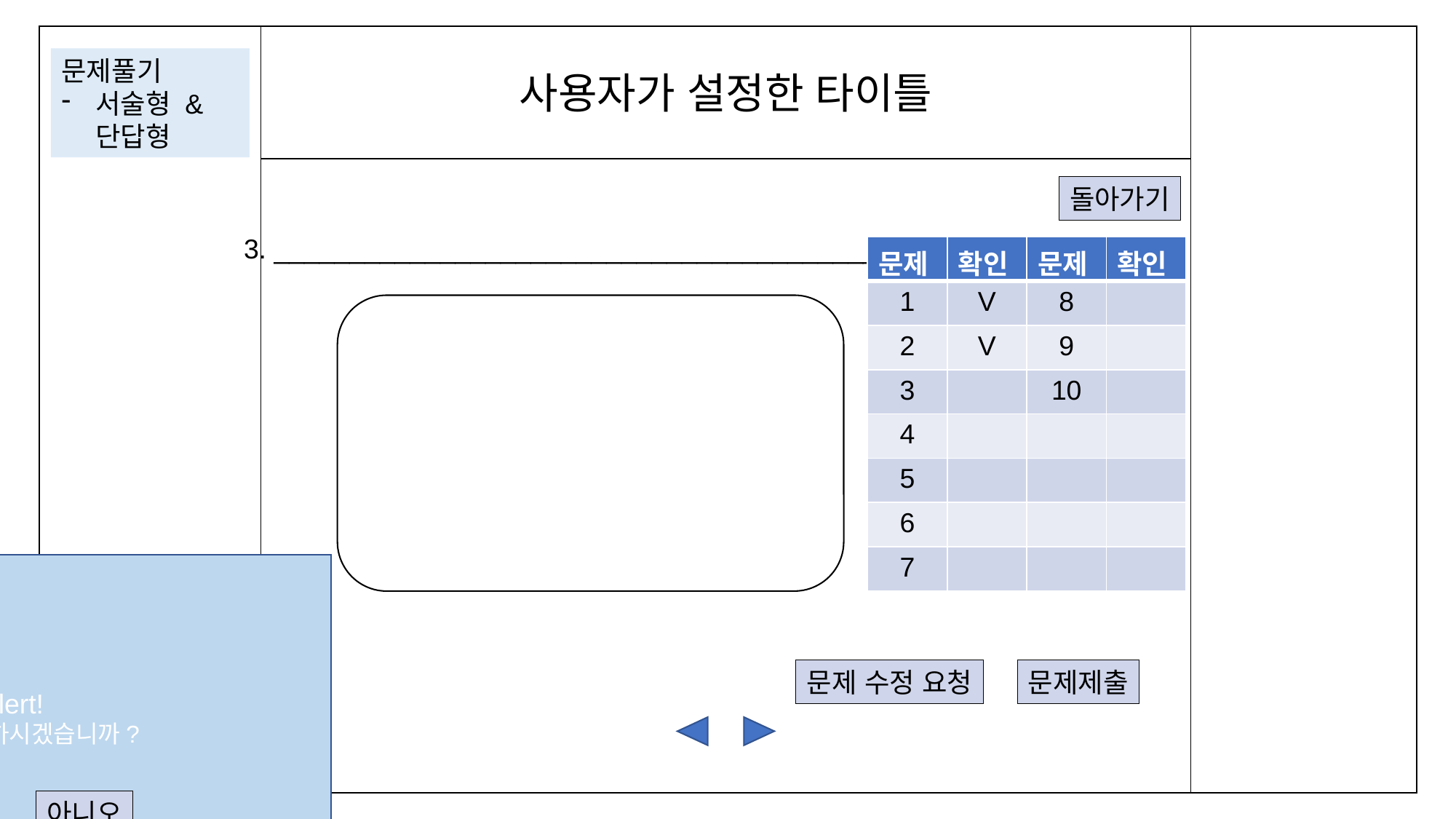

문제풀기
서술형 & 단답형
사용자가 설정한 타이틀
돌아가기
3. ___________________________________________
| 문제 | 확인 | 문제 | 확인 |
| --- | --- | --- | --- |
| 1 | V | 8 |  |
| 2 | V | 9 |  |
| 3 |  | 10 |  |
| 4 |  |  |  |
| 5 |  |  |  |
| 6 |  |  |  |
| 7 |  |  |  |

Alert!
문제 제출 하시겠습니까?
문제 수정 요청
문제제출

아니오
예